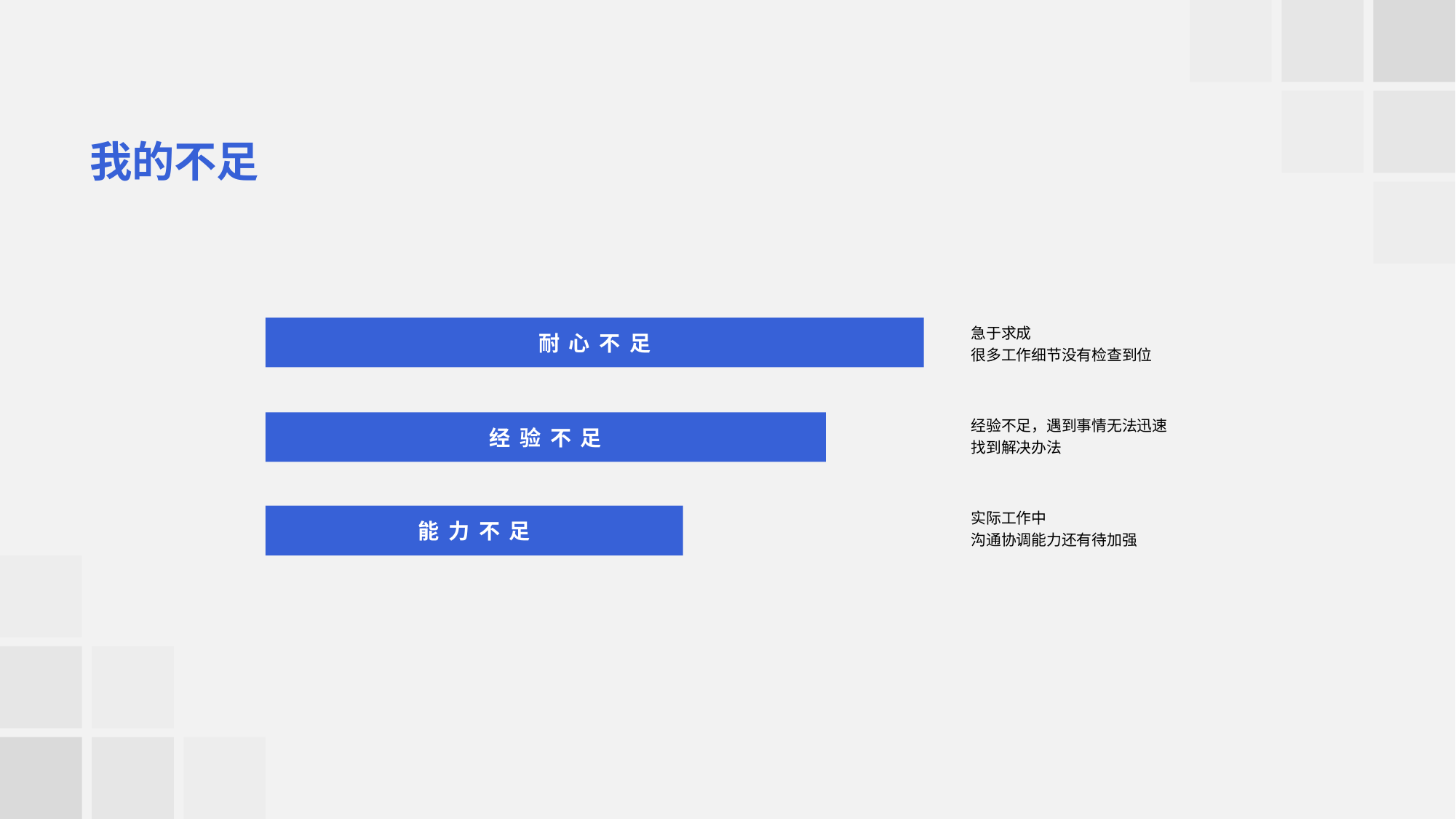

我的不足
急于求成
很多工作细节没有检查到位
耐心不足
经验不足，遇到事情无法迅速
找到解决办法
经验不足
实际工作中
沟通协调能力还有待加强
能力不足